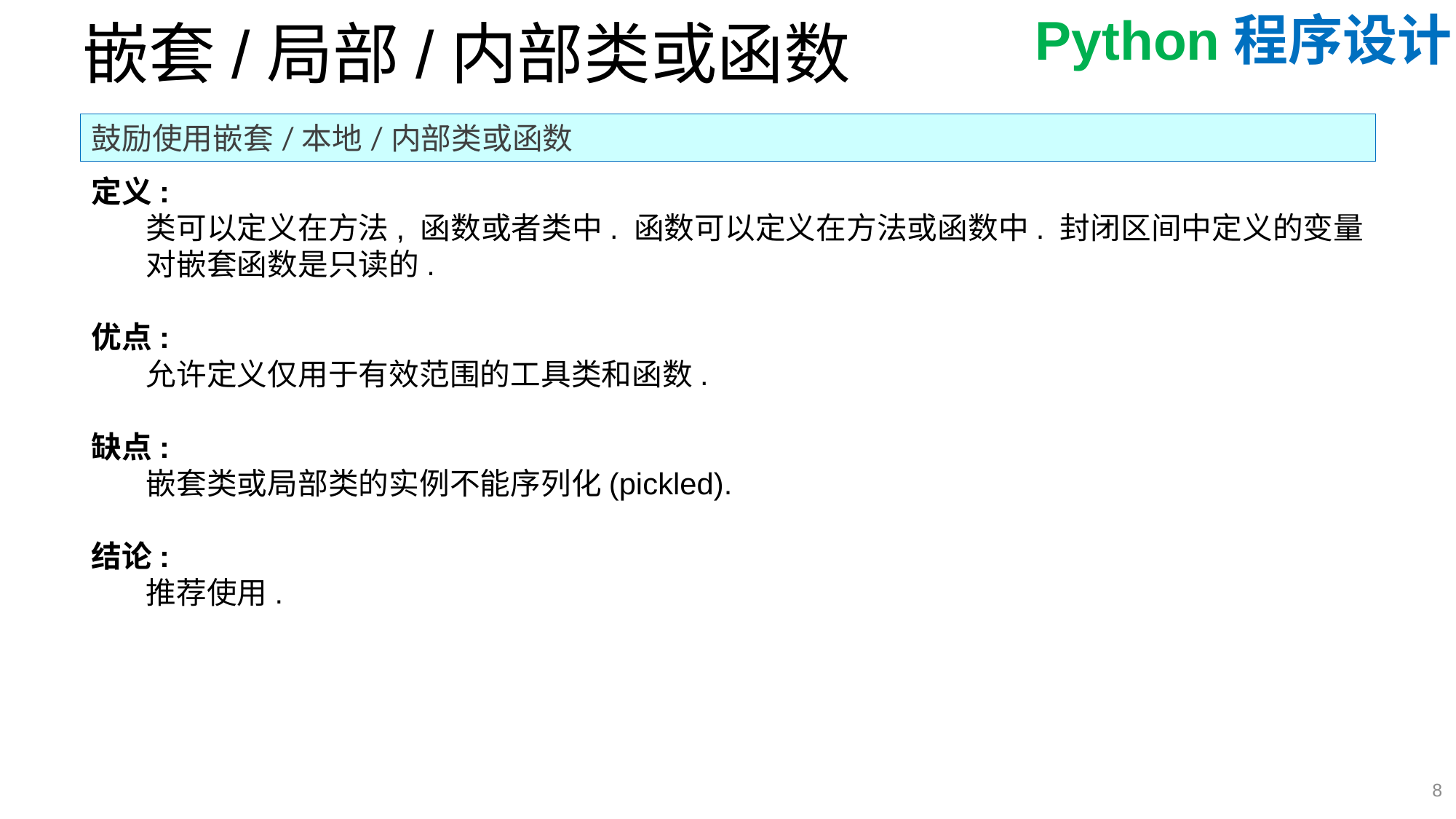

# 嵌套/局部/内部类或函数
鼓励使用嵌套/本地/内部类或函数
定义:
类可以定义在方法, 函数或者类中. 函数可以定义在方法或函数中. 封闭区间中定义的变量对嵌套函数是只读的.

优点:
允许定义仅用于有效范围的工具类和函数.

缺点:
嵌套类或局部类的实例不能序列化(pickled).

结论:
推荐使用.
8